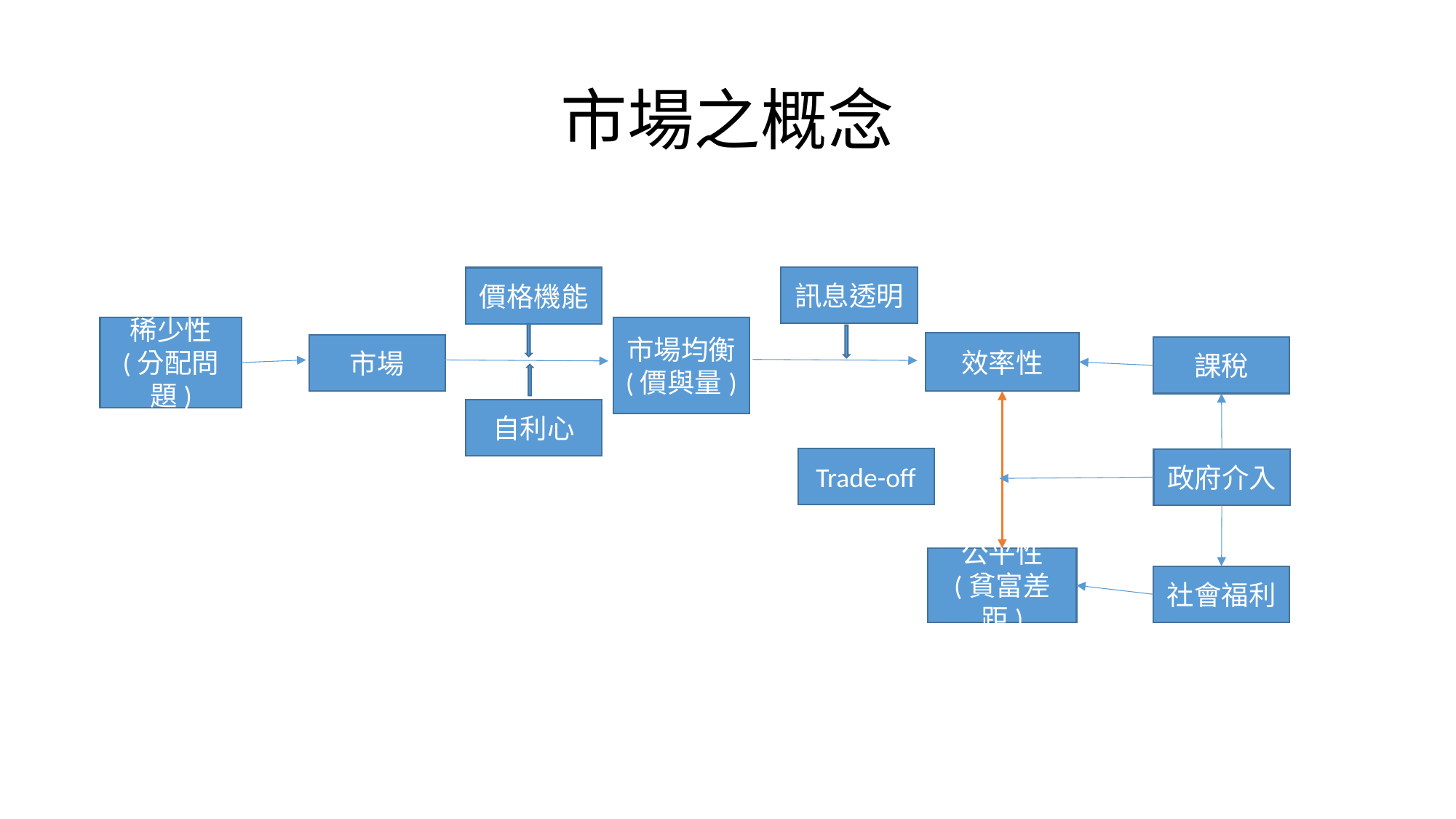

# 市場之概念
訊息透明
價格機能
稀少性
(分配問題)

市場均衡
(價與量)

效率性
市場
課稅

自利心
Trade-off
政府介入
公平性
(貧富差距)
社會福利